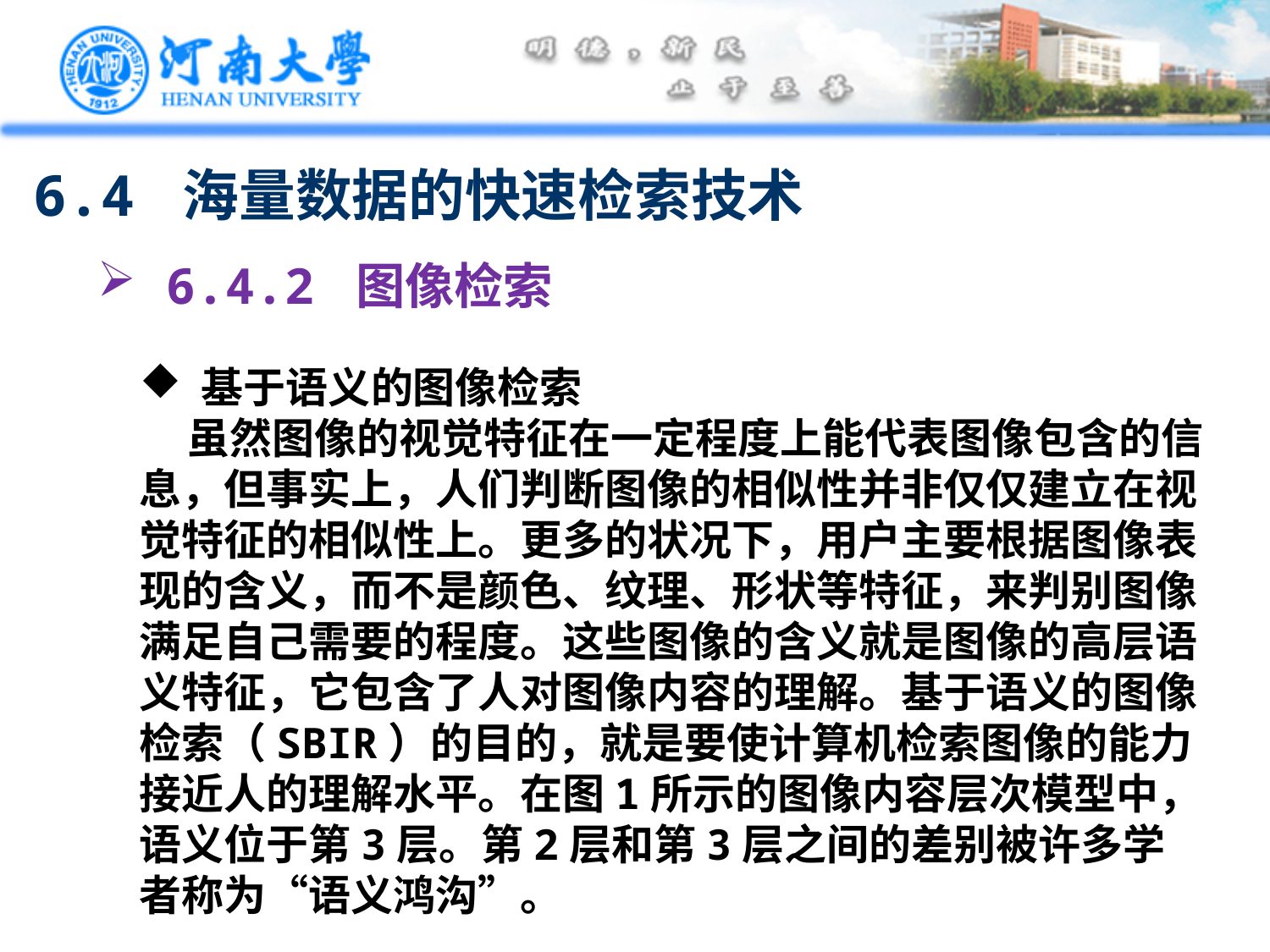

6.4 海量数据的快速检索技术
 6.4.2 图像检索
 基于语义的图像检索
    虽然图像的视觉特征在一定程度上能代表图像包含的信息，但事实上，人们判断图像的相似性并非仅仅建立在视觉特征的相似性上。更多的状况下，用户主要根据图像表现的含义，而不是颜色、纹理、形状等特征，来判别图像满足自己需要的程度。这些图像的含义就是图像的高层语义特征，它包含了人对图像内容的理解。基于语义的图像检索（SBIR）的目的，就是要使计算机检索图像的能力接近人的理解水平。在图1所示的图像内容层次模型中，语义位于第3层。第2层和第3层之间的差别被许多学者称为“语义鸿沟”。